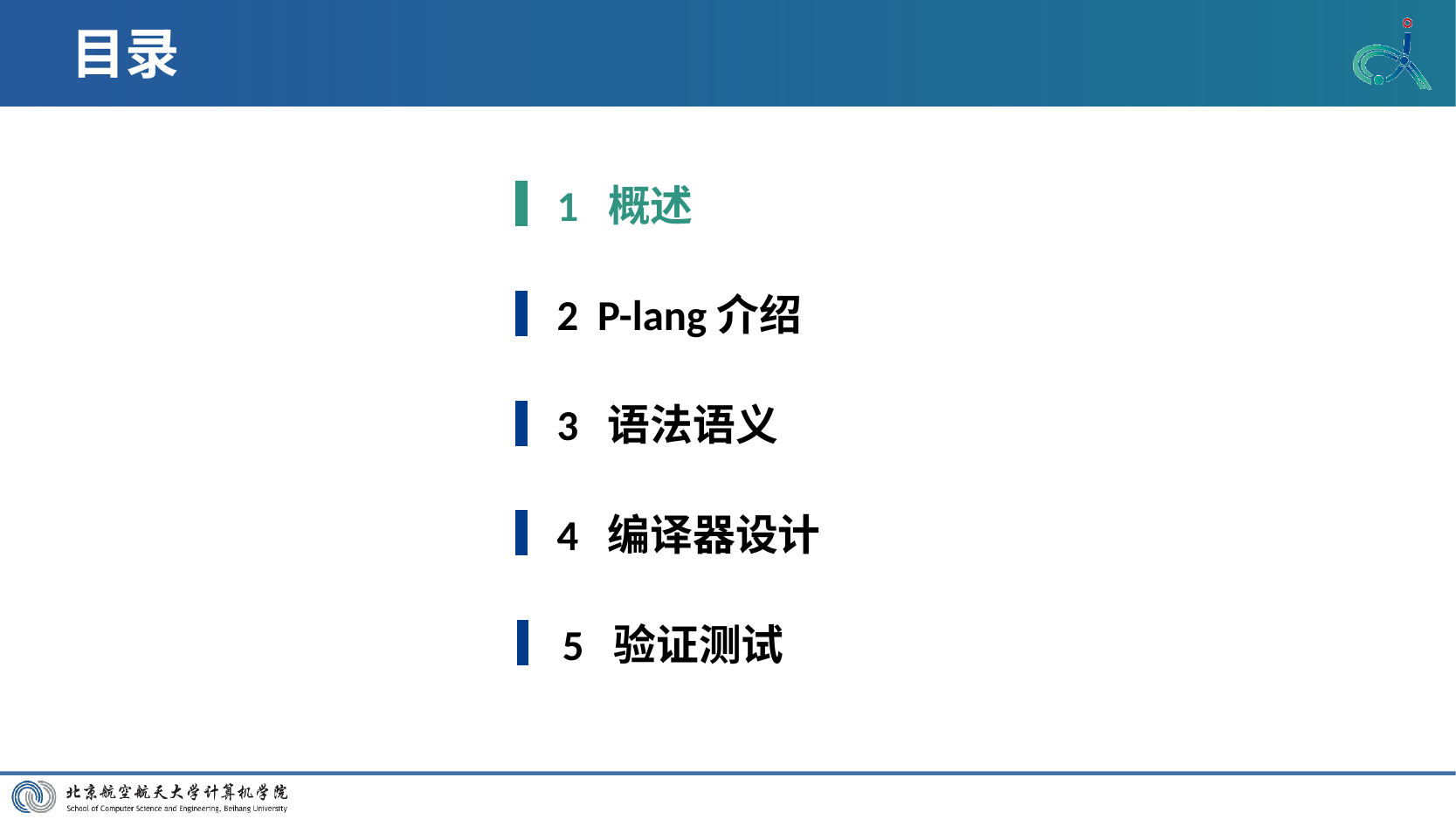

# 目录
1  概述
2  P-lang介绍
3  语法语义
4  编译器设计
5  验证测试
2